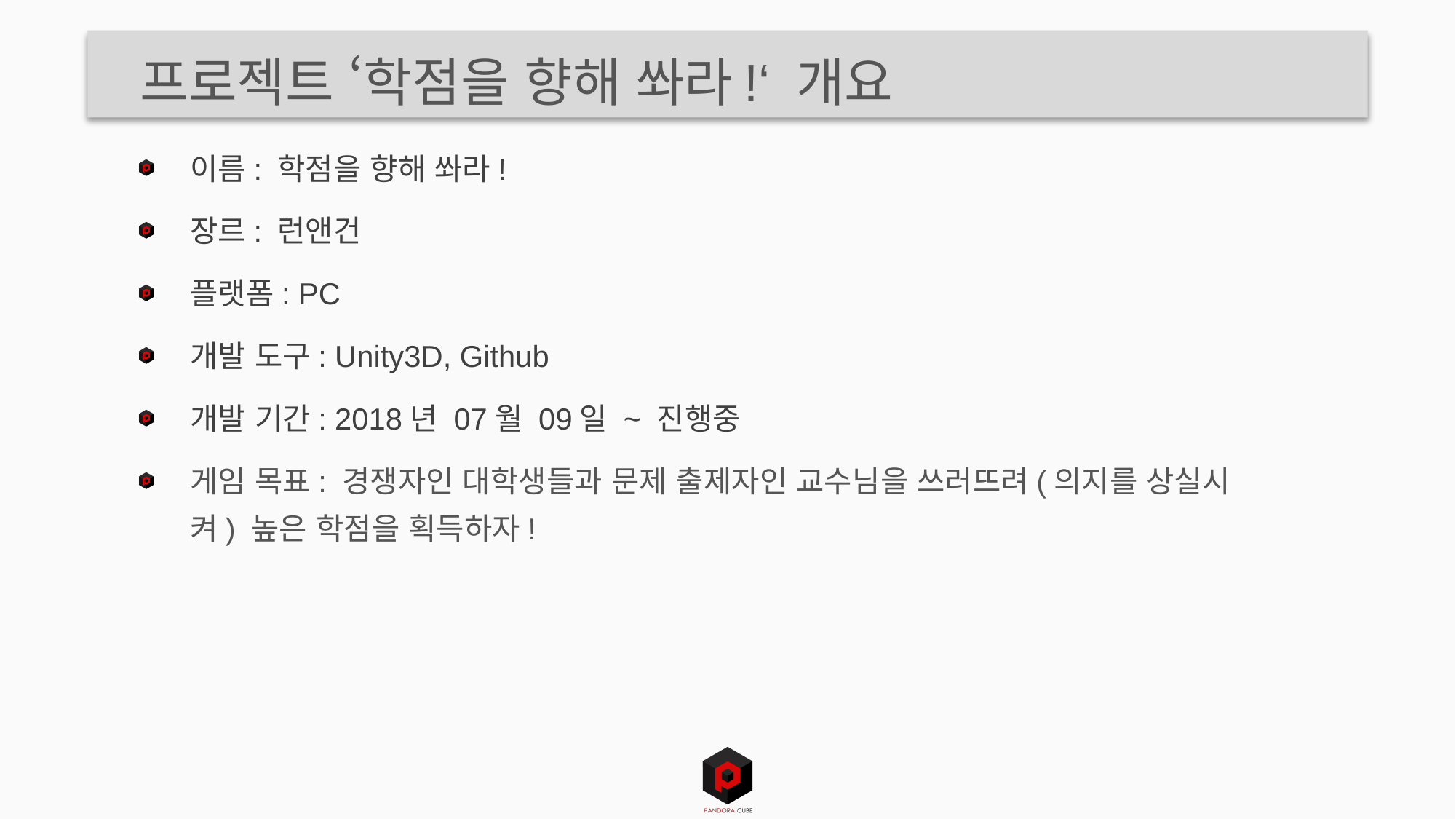

# 프로젝트 ‘학점을 향해 쏴라!‘ 개요
이름: 학점을 향해 쏴라!
장르: 런앤건
플랫폼: PC
개발 도구: Unity3D, Github
개발 기간: 2018년 07월 09일 ~ 진행중
게임 목표: 경쟁자인 대학생들과 문제 출제자인 교수님을 쓰러뜨려(의지를 상실시켜) 높은 학점을 획득하자!